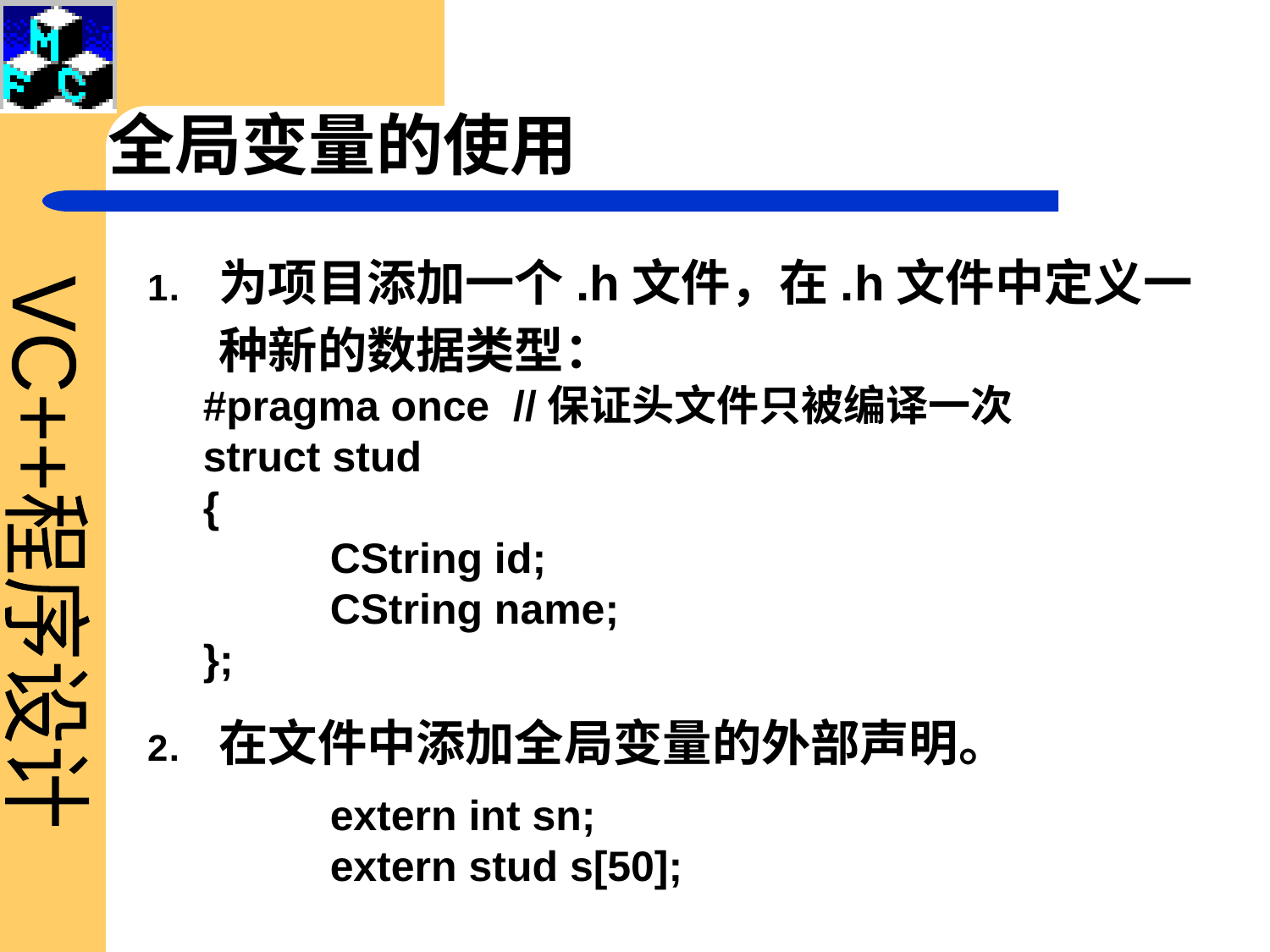

全局变量的使用
为项目添加一个.h文件，在.h文件中定义一种新的数据类型：
#pragma once  //保证头文件只被编译一次
struct stud
{
	CString id;
	CString name;
};
在文件中添加全局变量的外部声明。
	extern int sn;
	extern stud s[50];